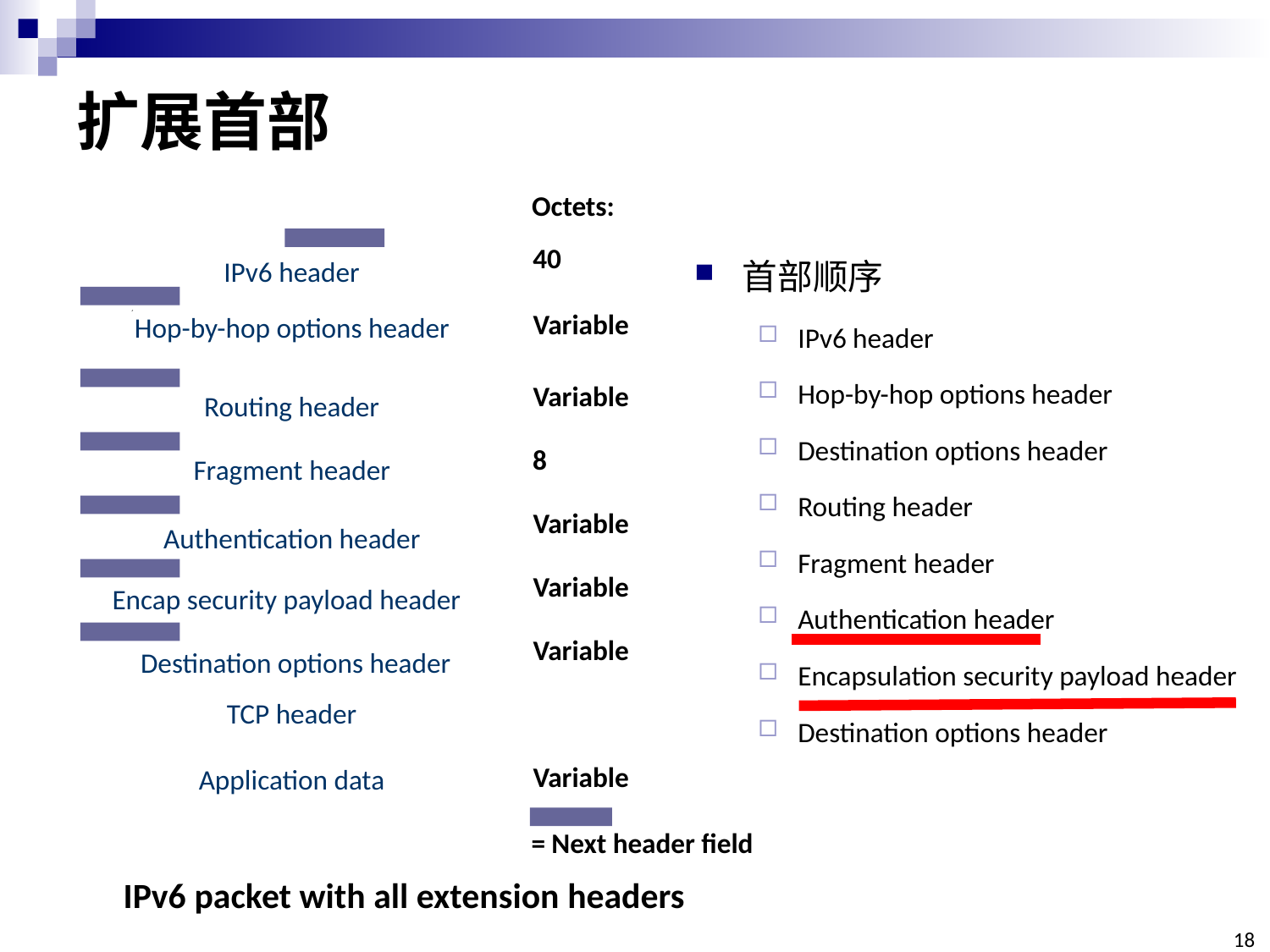

# 扩展首部
Octets:

40
IPv6 header

Variable
Hop-by-hop options header

Variable
Routing header

8
Fragment header

Variable
Authentication header

Variable
Encap security payload header

Variable
  Destination options header

TCP header

Variable
Application data

= Next header field
IPv6 packet with all extension headers
首部顺序
IPv6 header
Hop-by-hop options header
Destination options header
Routing header
Fragment header
Authentication header
Encapsulation security payload header
Destination options header
18